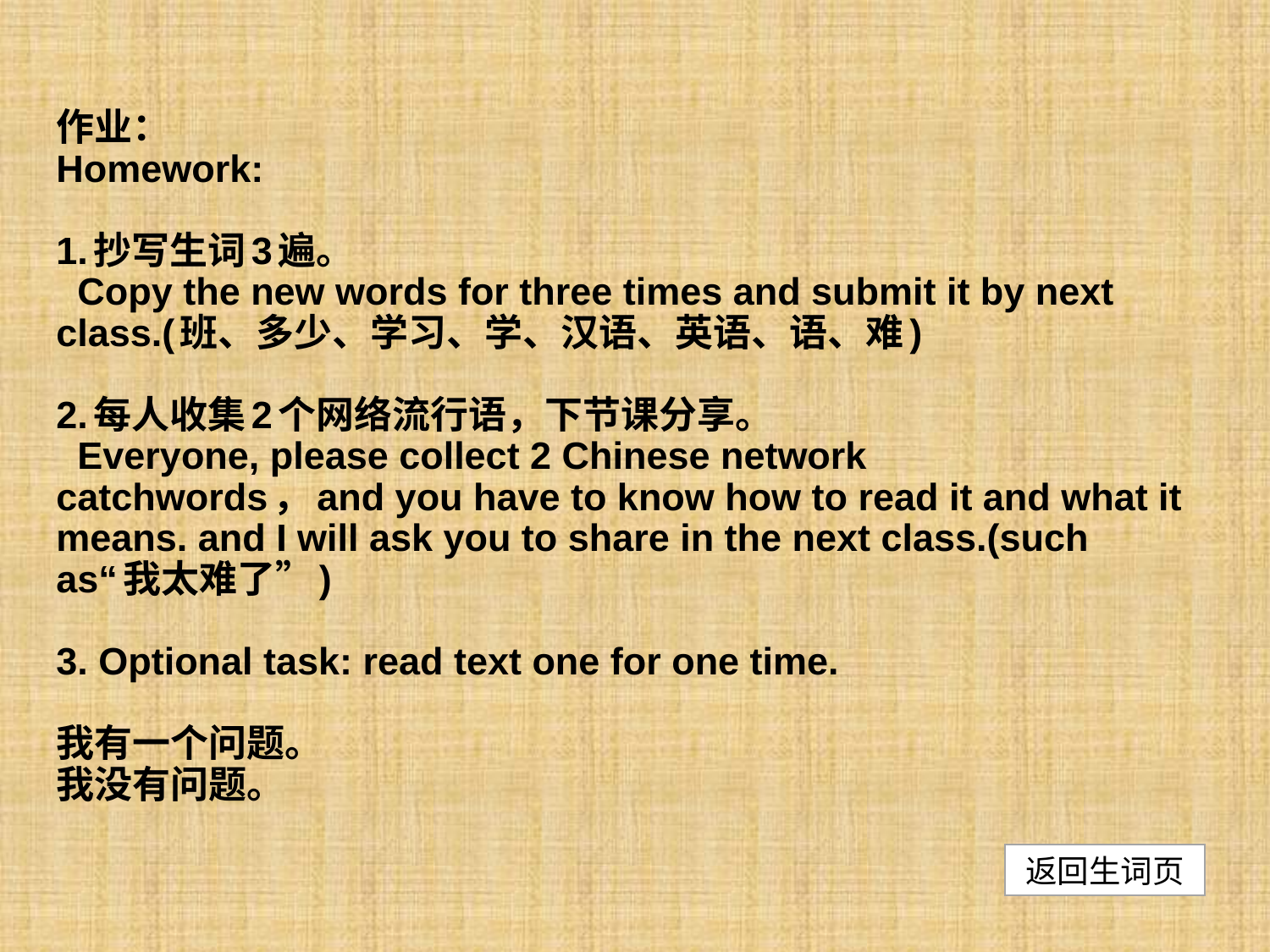

作业：
Homework:

1.抄写生词3遍。
  Copy the new words for three times and submit it by next class.(班、多少、学习、学、汉语、英语、语、难)

2.每人收集2个网络流行语，下节课分享。
  Everyone, please collect 2 Chinese network catchwords，and you have to know how to read it and what it means. and I will ask you to share in the next class.(such as“我太难了”)

3. Optional task: read text one for one time.

我有一个问题。
我没有问题。

返回生词页